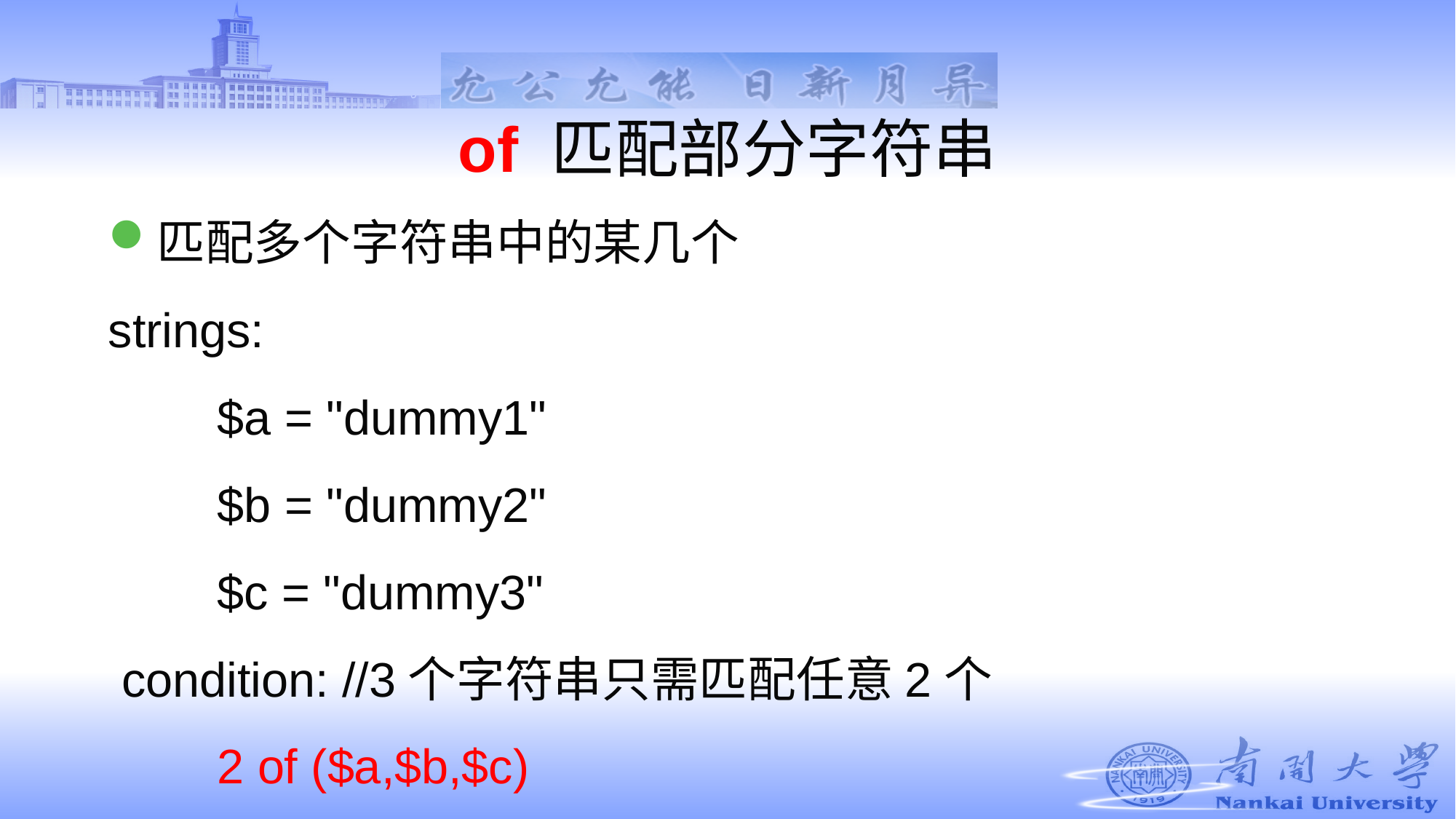

# of 匹配部分字符串
匹配多个字符串中的某几个
strings:
	$a = "dummy1"
	$b = "dummy2"
	$c = "dummy3"
 condition: //3个字符串只需匹配任意2个
	2 of ($a,$b,$c)